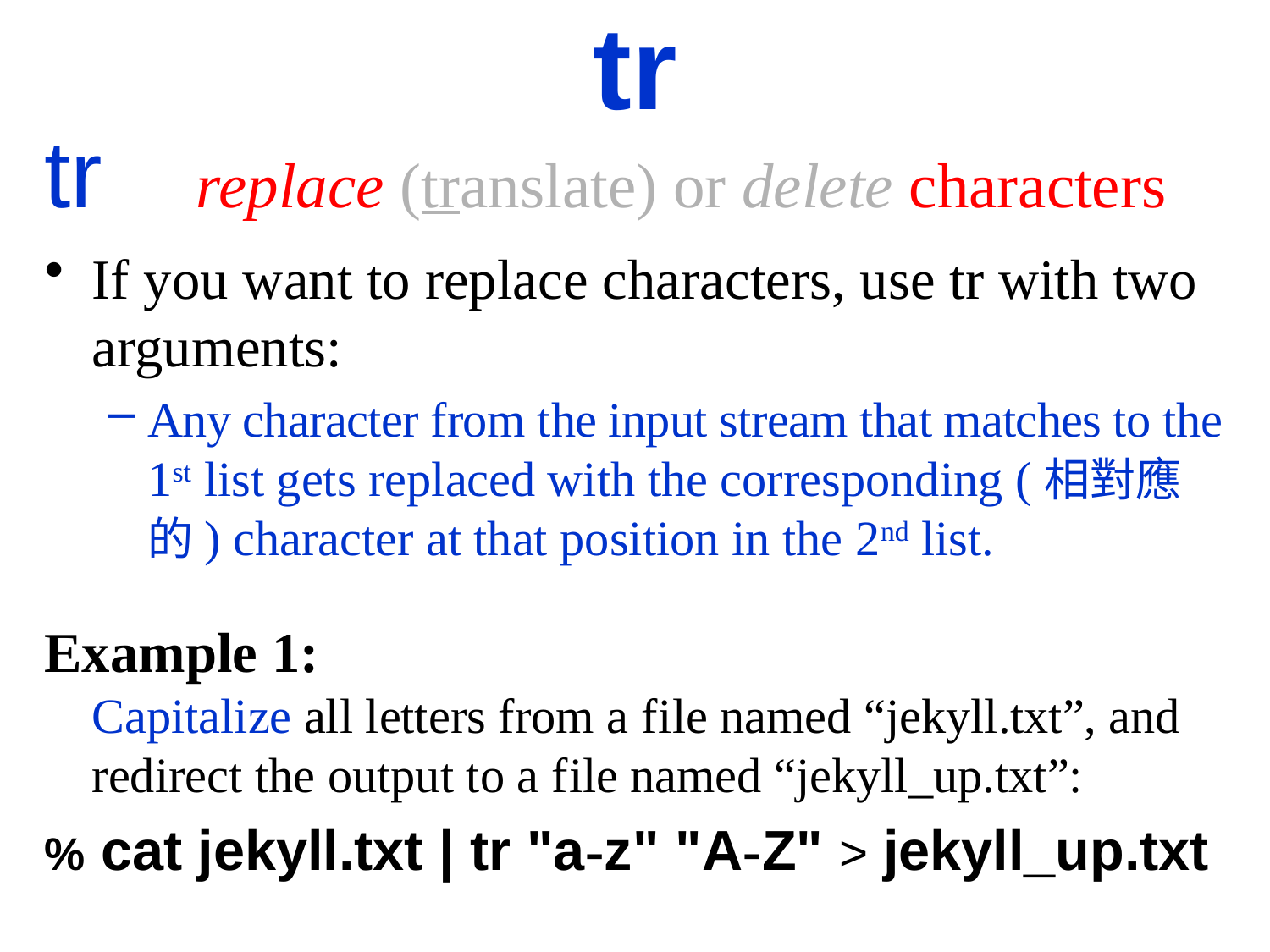

tr
tr   replace (translate) or delete characters

If you want to replace characters, use tr with two arguments:
Any character from the input stream that matches to the 1st list gets replaced with the corresponding (相對應的) character at that position in the 2nd list.

Example 1:
Capitalize all letters from a file named “jekyll.txt”, and redirect the output to a file named “jekyll_up.txt”:
% cat jekyll.txt | tr "a-z" "A-Z" > jekyll_up.txt